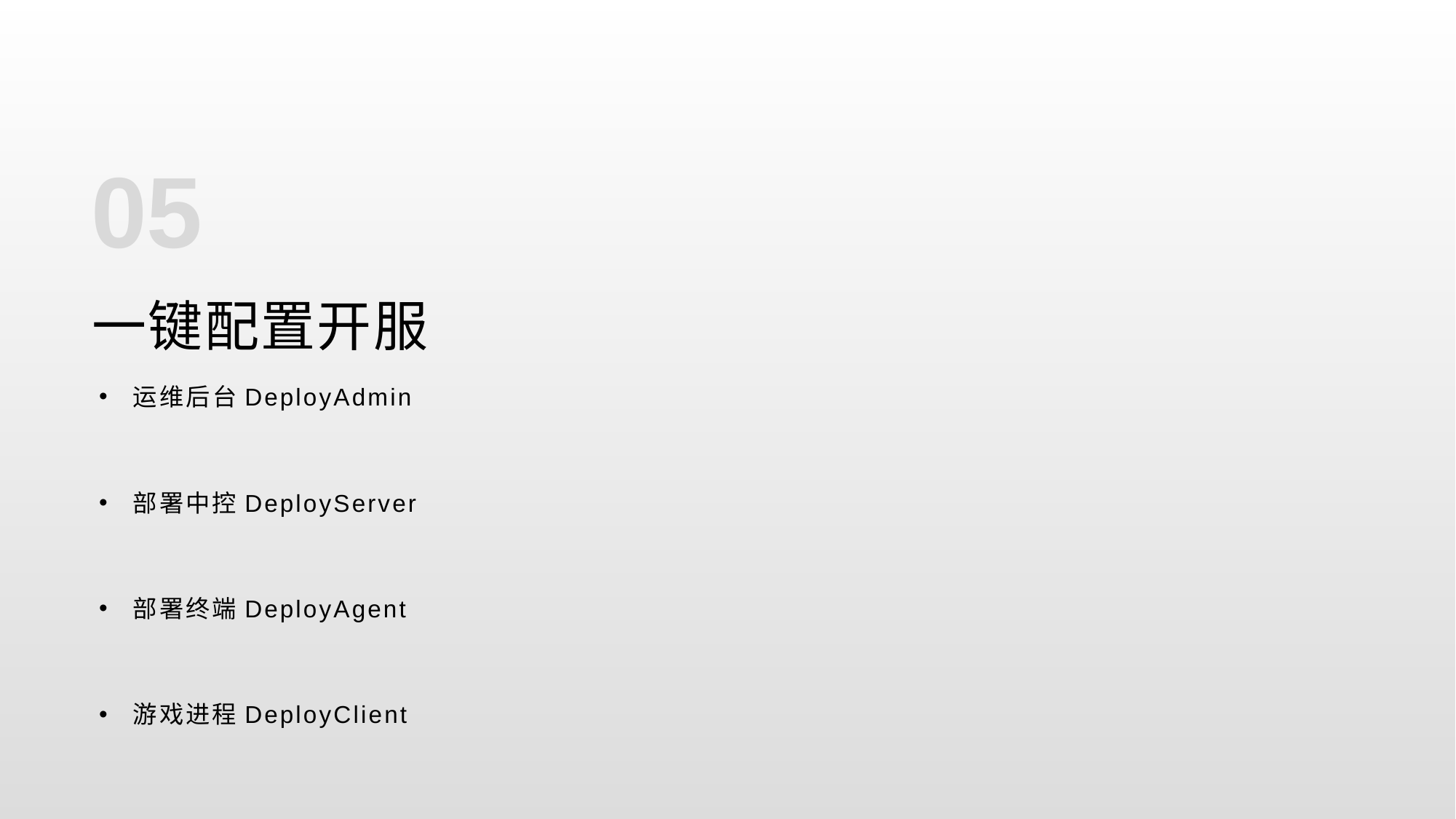

05
# 一键配置开服
运维后台DeployAdmin

部署中控DeployServer

部署终端DeployAgent

游戏进程DeployClient